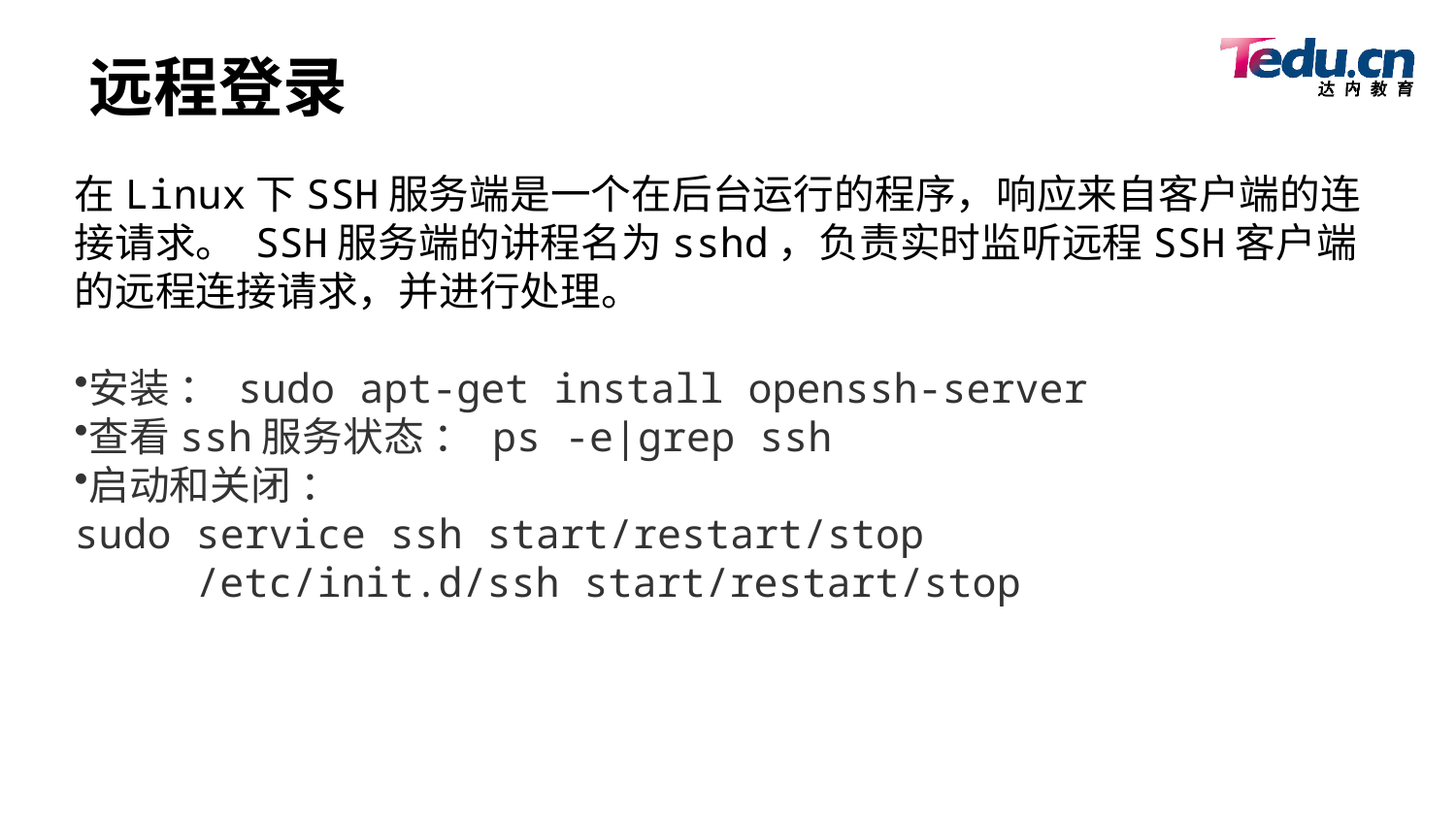

# 远程登录
在Linux下SSH服务端是一个在后台运行的程序，响应来自客户端的连接请求。 SSH服务端的讲程名为sshd，负责实时监听远程SSH客户端的远程连接请求，并进行处理。

安装 ： sudo apt-get install openssh-server
查看ssh服务状态 ： ps -e|grep ssh
启动和关闭 ：
sudo service ssh start/restart/stop
     /etc/init.d/ssh start/restart/stop